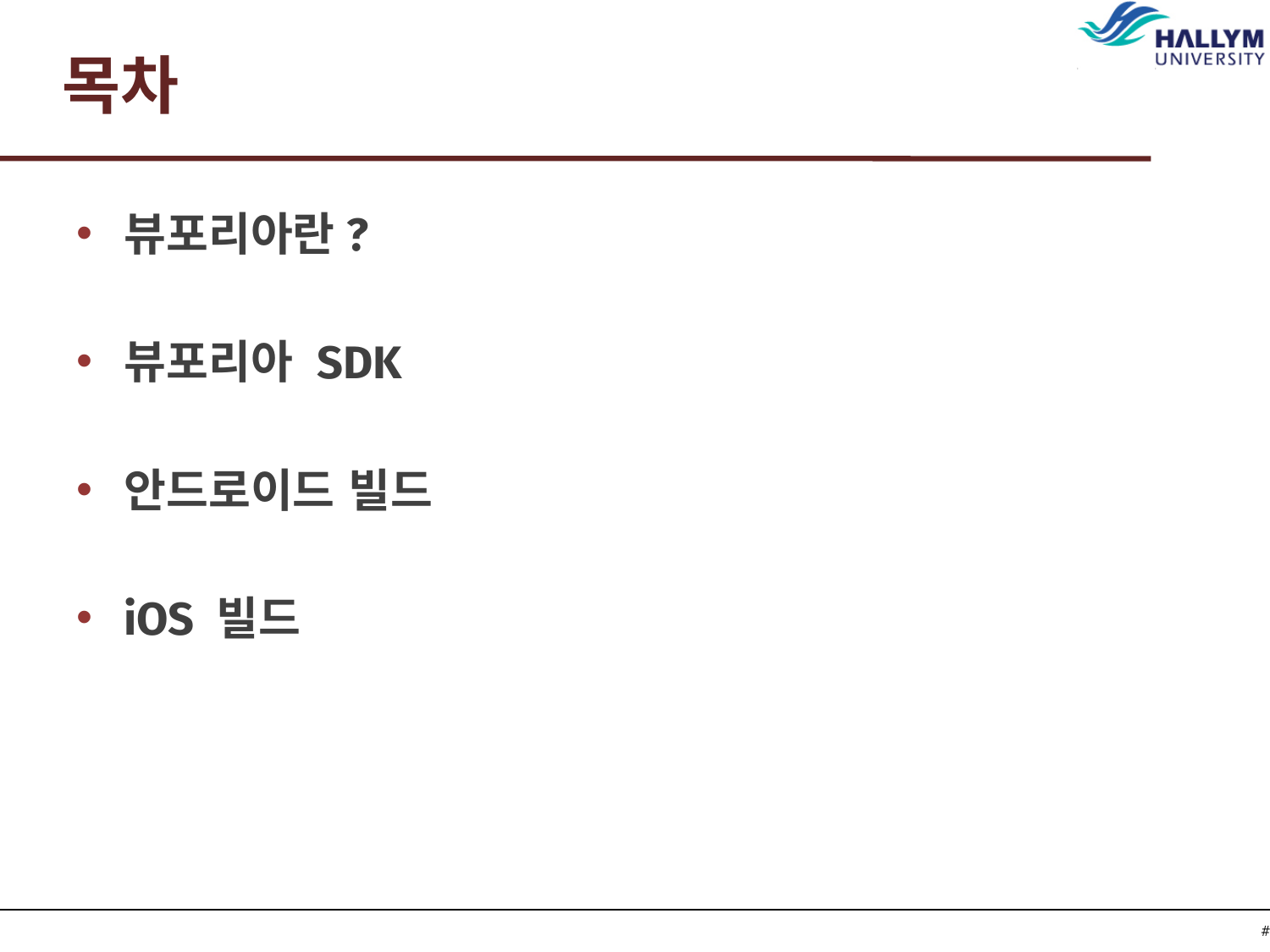

# 목차
뷰포리아란?

뷰포리아 SDK

안드로이드 빌드

iOS 빌드